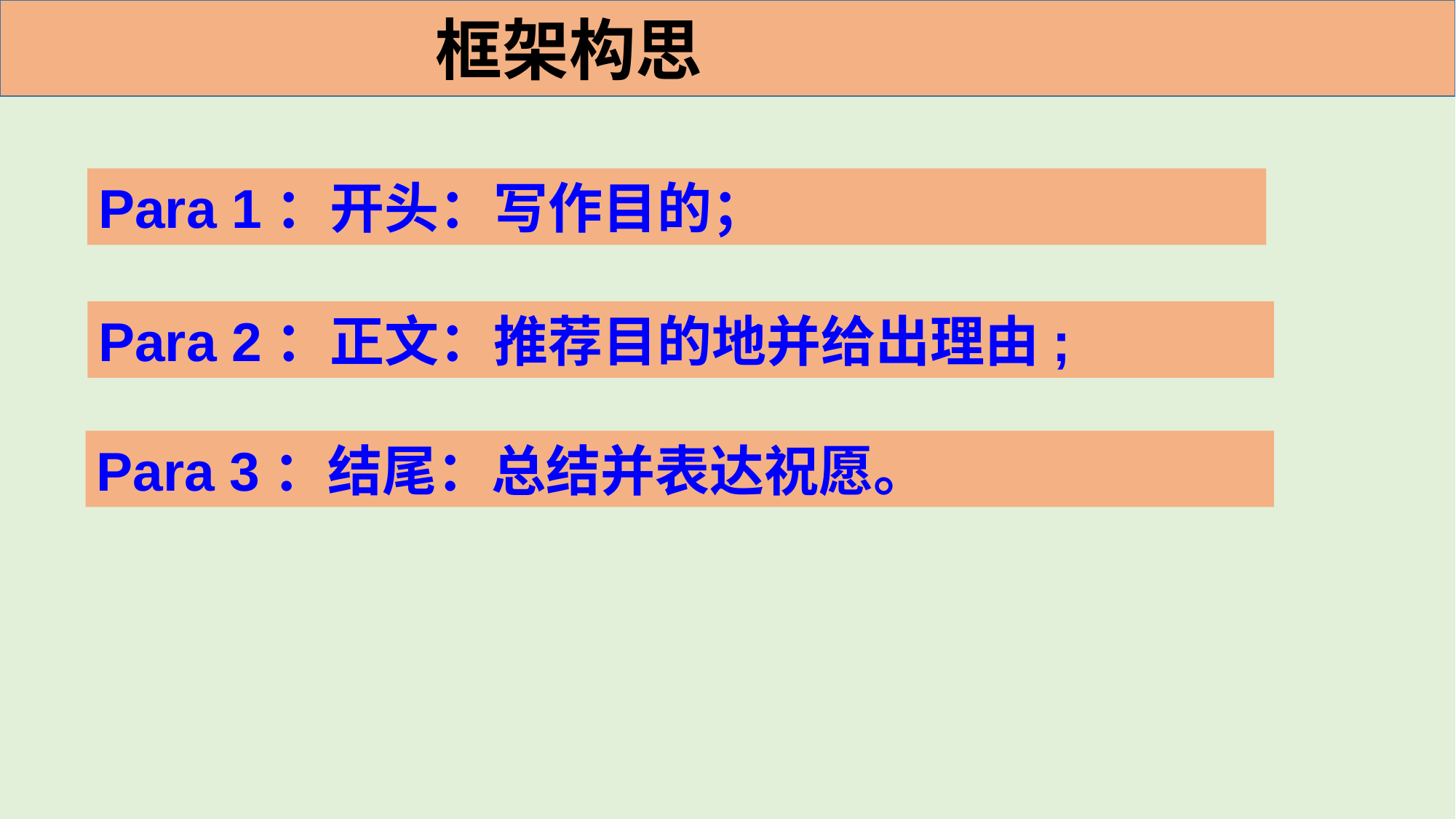

# 框架构思
框架构思

Para 1：开头：写作目的；
Para 2：正文：推荐目的地并给出理由;
Para 3：结尾：总结并表达祝愿。